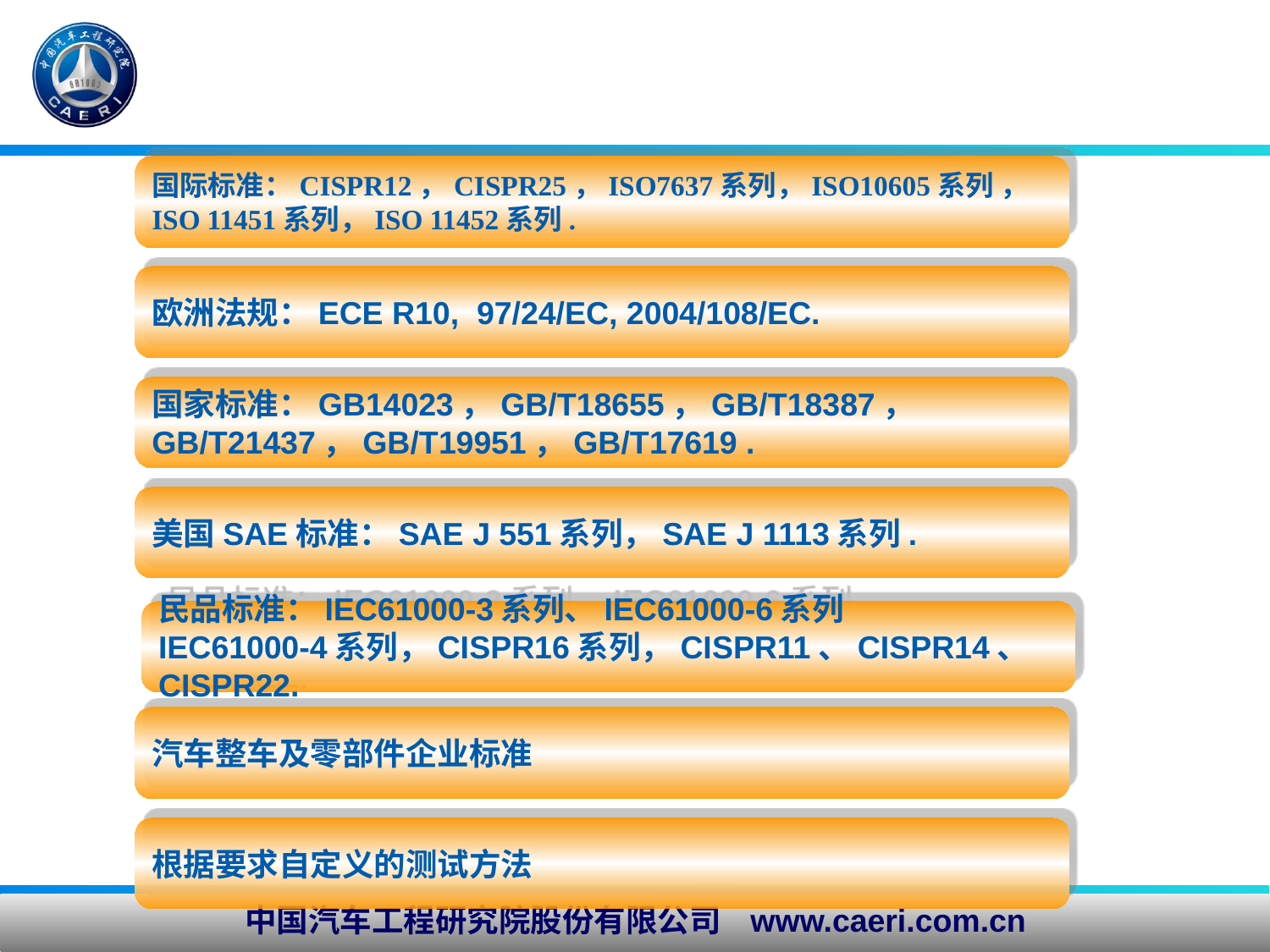

国际标准：CISPR12，CISPR25，ISO7637系列，ISO10605系列 ，
ISO 11451系列，ISO 11452系列.
欧洲法规：ECE R10,  97/24/EC, 2004/108/EC.
国家标准：GB14023，GB/T18655，GB/T18387，
GB/T21437，GB/T19951，GB/T17619 .
美国SAE标准：SAE J 551系列，SAE J 1113系列.
民品标准：IEC61000-3系列、IEC61000-6系列
IEC61000-4系列，CISPR16系列，CISPR11、CISPR14、
CISPR22.
汽车整车及零部件企业标准
根据要求自定义的测试方法